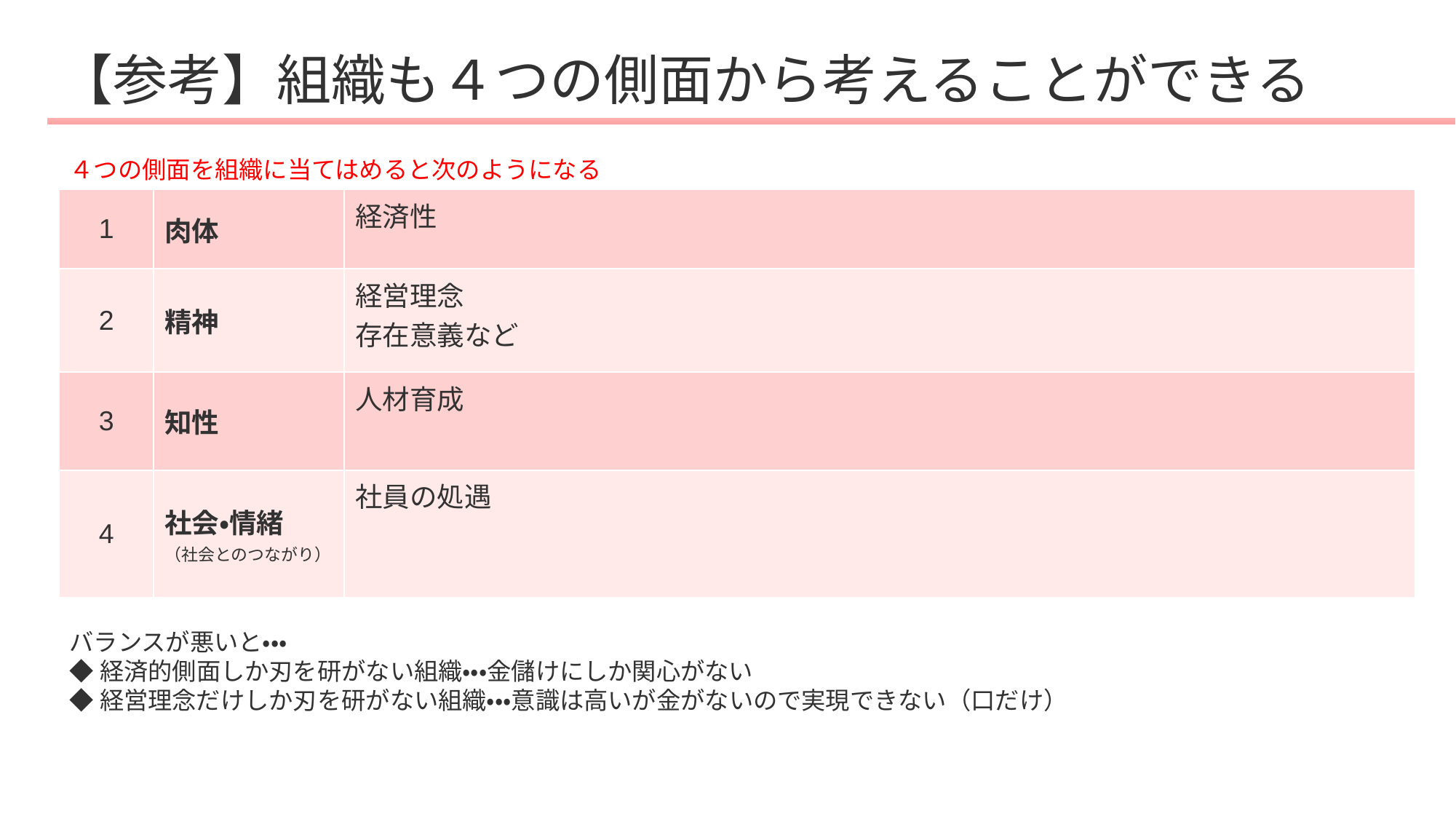

# 【参考】組織も４つの側面から考えることができる
４つの側面を組織に当てはめると次のようになる
| 1 | 肉体 | 経済性 |
| --- | --- | --- |
| 2 | 精神 | 経営理念 存在意義など |
| 3 | 知性 | 人材育成 |
| 4 | 社会・情緒 （社会とのつながり） | 社員の処遇 |
バランスが悪いと・・・
◆経済的側面しか刃を研がない組織・・・金儲けにしか関心がない
◆経営理念だけしか刃を研がない組織・・・意識は高いが金がないので実現できない（口だけ）
59